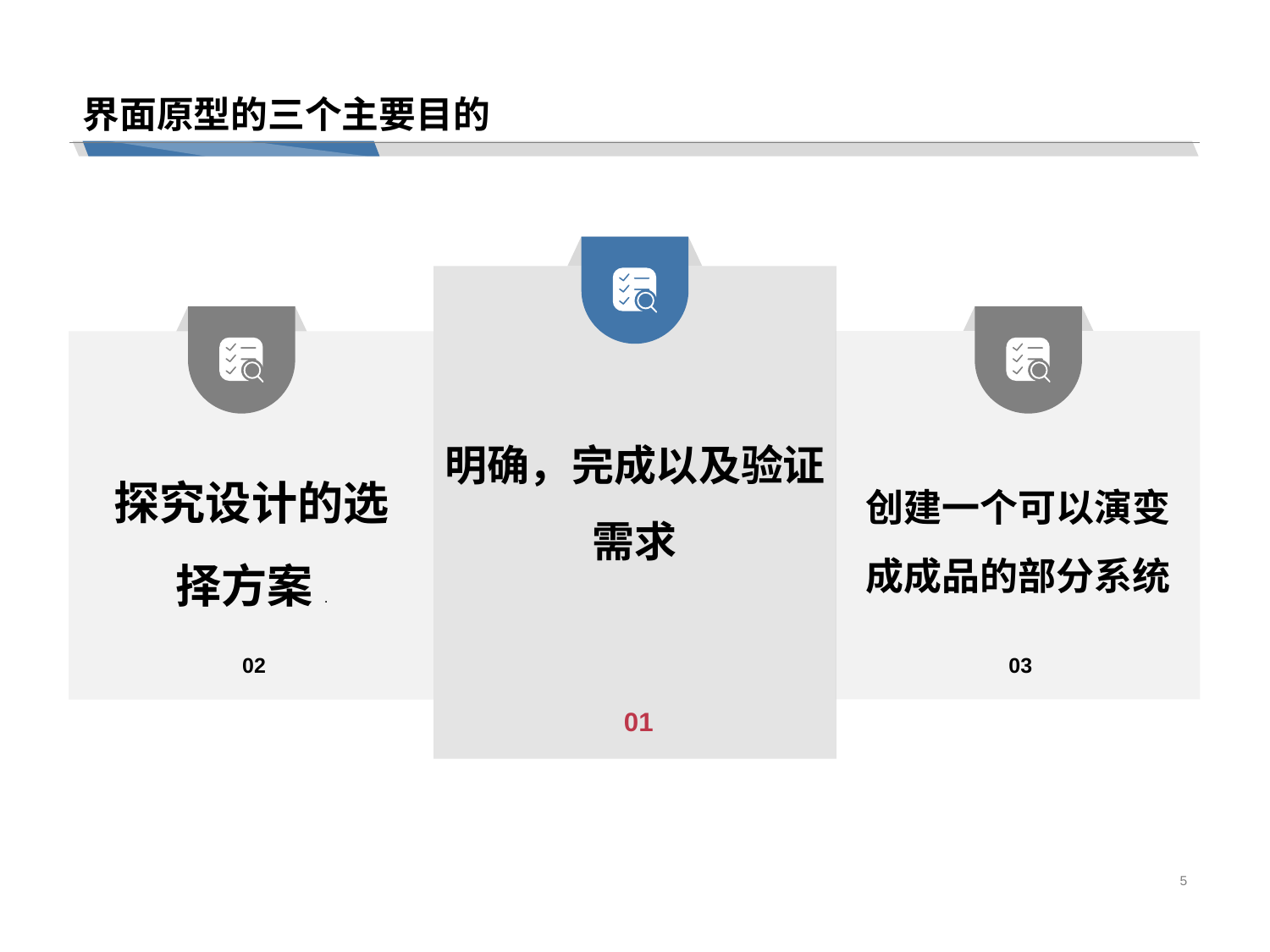

# 界面原型的三个主要目的

 01

 03

 02

明确，完成以及验证需求
探究设计的选择方案.
创建一个可以演变成成品的部分系统
5